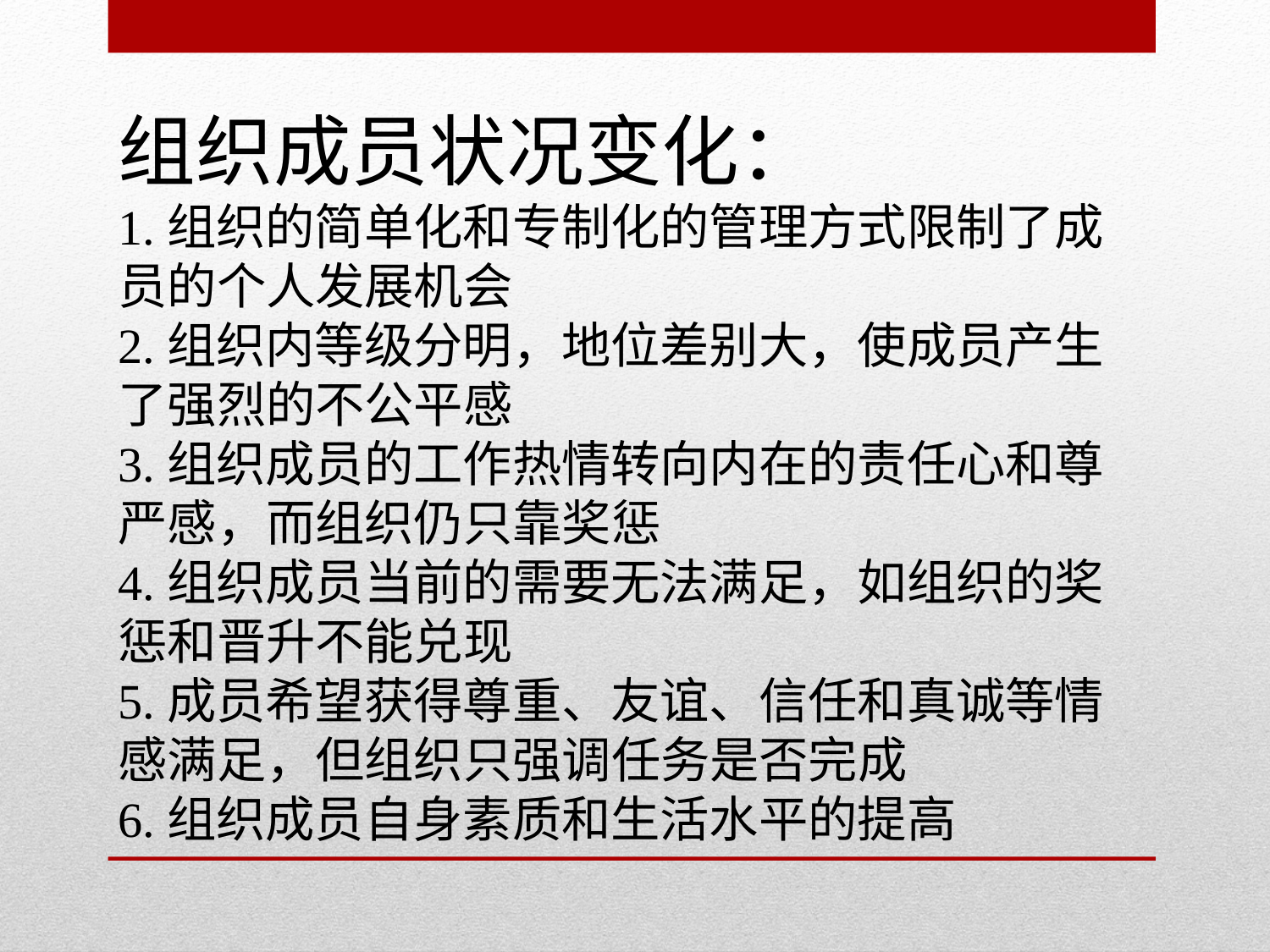

组织成员状况变化：
1.组织的简单化和专制化的管理方式限制了成员的个人发展机会
2.组织内等级分明，地位差别大，使成员产生了强烈的不公平感
3.组织成员的工作热情转向内在的责任心和尊严感，而组织仍只靠奖惩
4.组织成员当前的需要无法满足，如组织的奖惩和晋升不能兑现
5.成员希望获得尊重、友谊、信任和真诚等情感满足，但组织只强调任务是否完成
6.组织成员自身素质和生活水平的提高